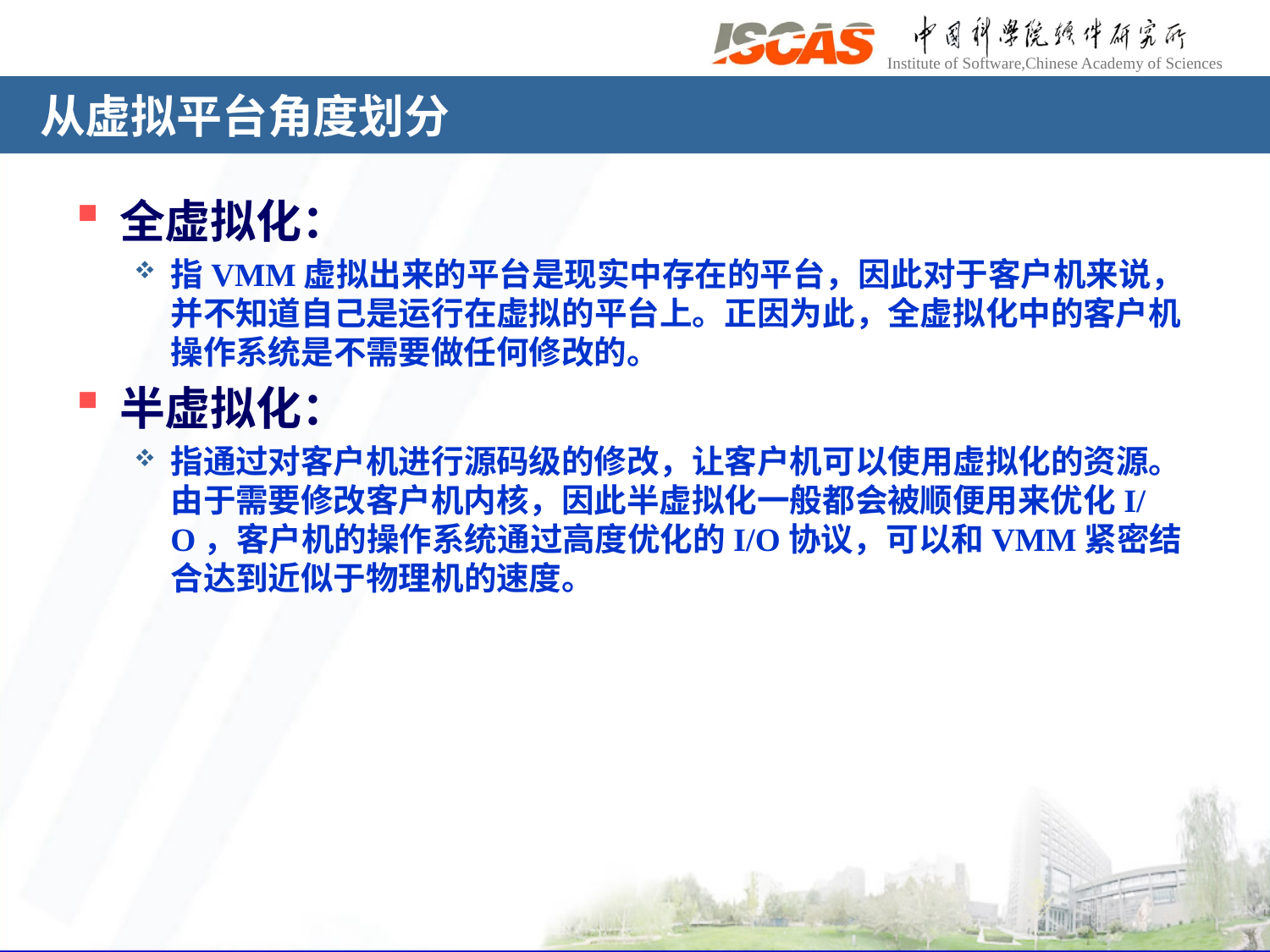

# 从虚拟平台角度划分
全虚拟化：
指VMM虚拟出来的平台是现实中存在的平台，因此对于客户机来说，并不知道自己是运行在虚拟的平台上。正因为此，全虚拟化中的客户机操作系统是不需要做任何修改的。
半虚拟化：
指通过对客户机进行源码级的修改，让客户机可以使用虚拟化的资源。由于需要修改客户机内核，因此半虚拟化一般都会被顺便用来优化I/O，客户机的操作系统通过高度优化的I/O协议，可以和VMM紧密结合达到近似于物理机的速度。